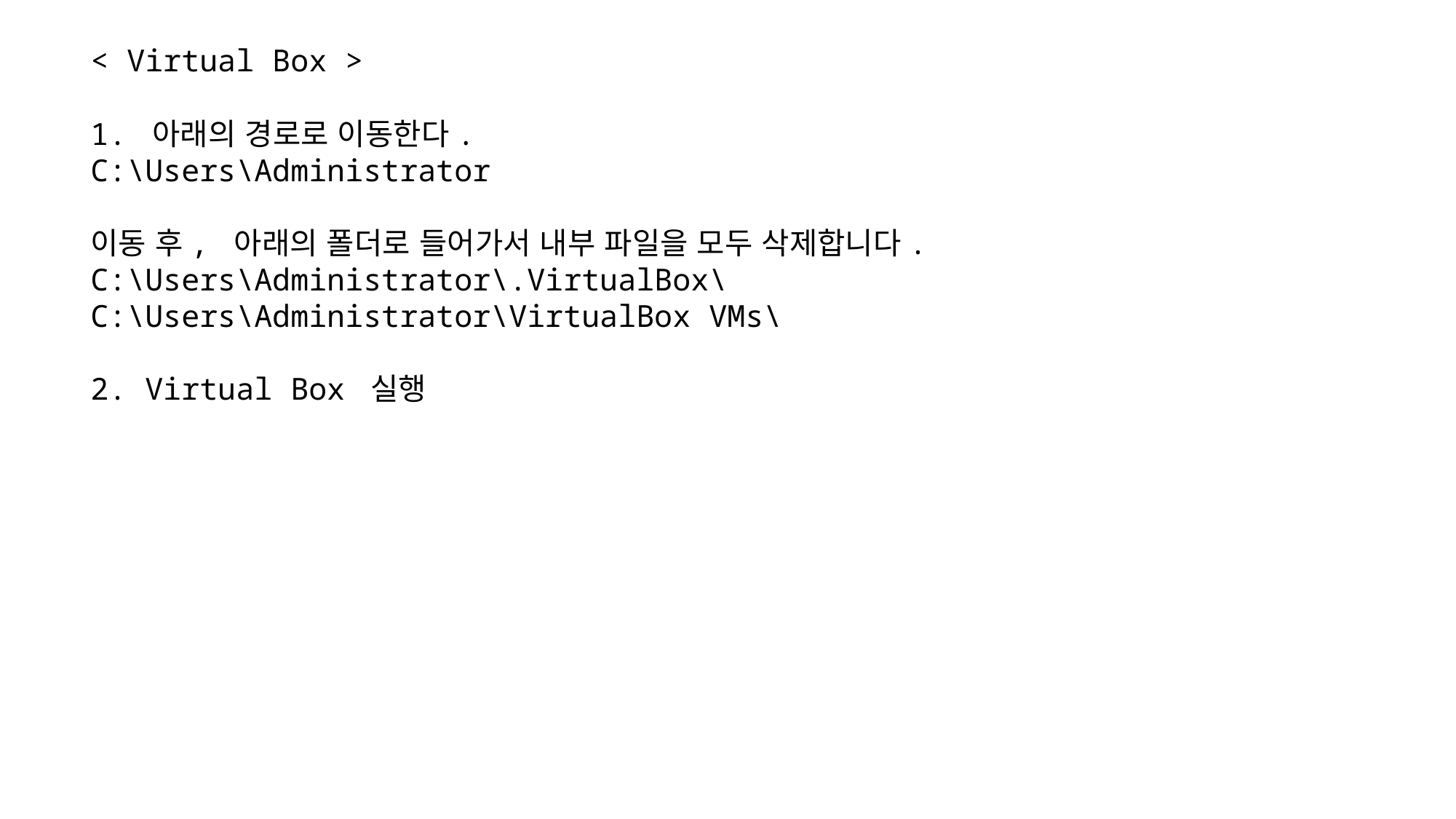

< Virtual Box >

1. 아래의 경로로 이동한다.
C:\Users\Administrator

이동 후, 아래의 폴더로 들어가서 내부 파일을 모두 삭제합니다.
C:\Users\Administrator\.VirtualBox\
C:\Users\Administrator\VirtualBox VMs\

2. Virtual Box 실행